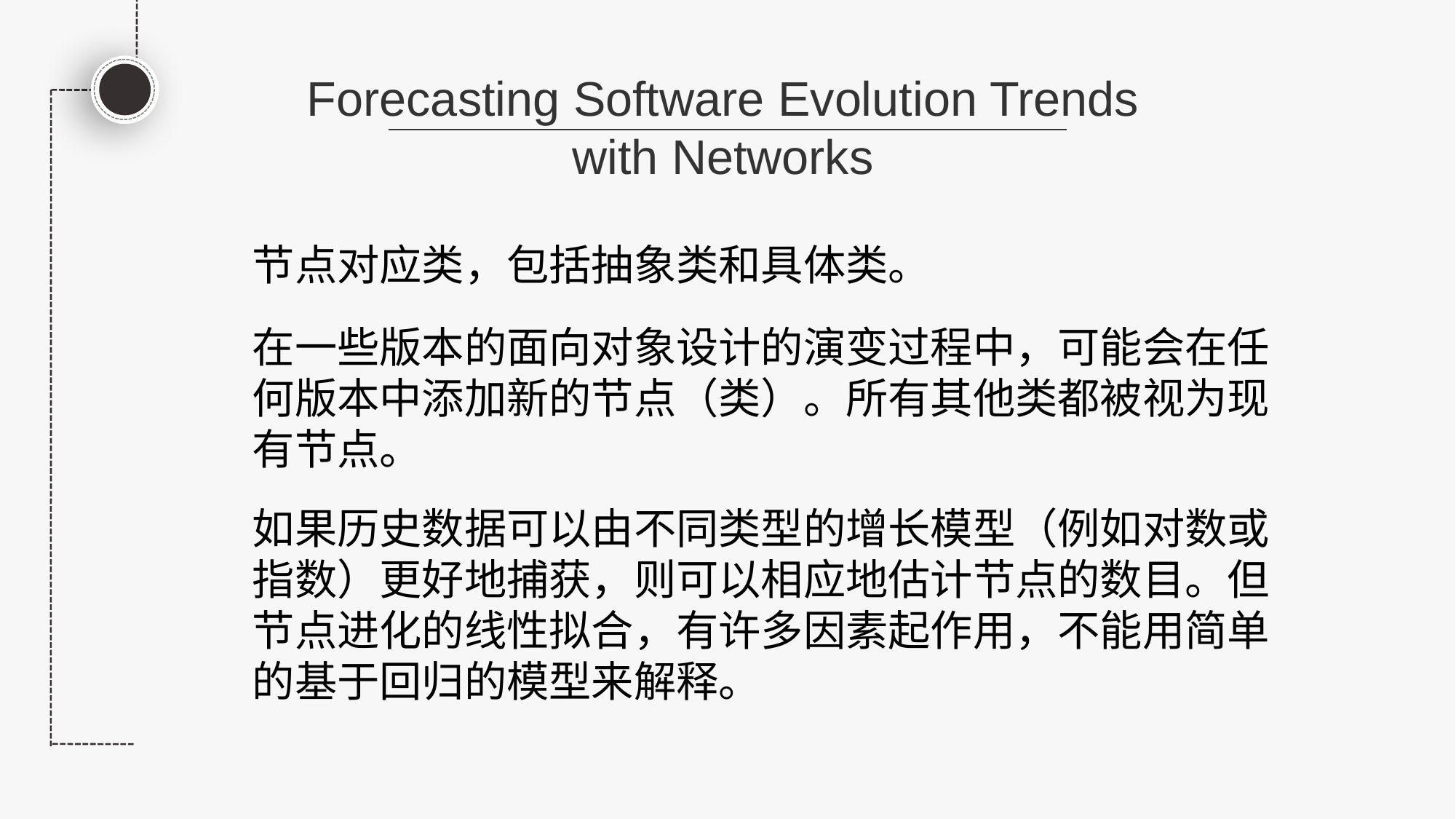

Forecasting Software Evolution Trends
with Networks

节点对应类，包括抽象类和具体类。
在一些版本的面向对象设计的演变过程中，可能会在任何版本中添加新的节点（类）。所有其他类都被视为现有节点。
如果历史数据可以由不同类型的增长模型（例如对数或指数）更好地捕获，则可以相应地估计节点的数目。但节点进化的线性拟合，有许多因素起作用，不能用简单的基于回归的模型来解释。